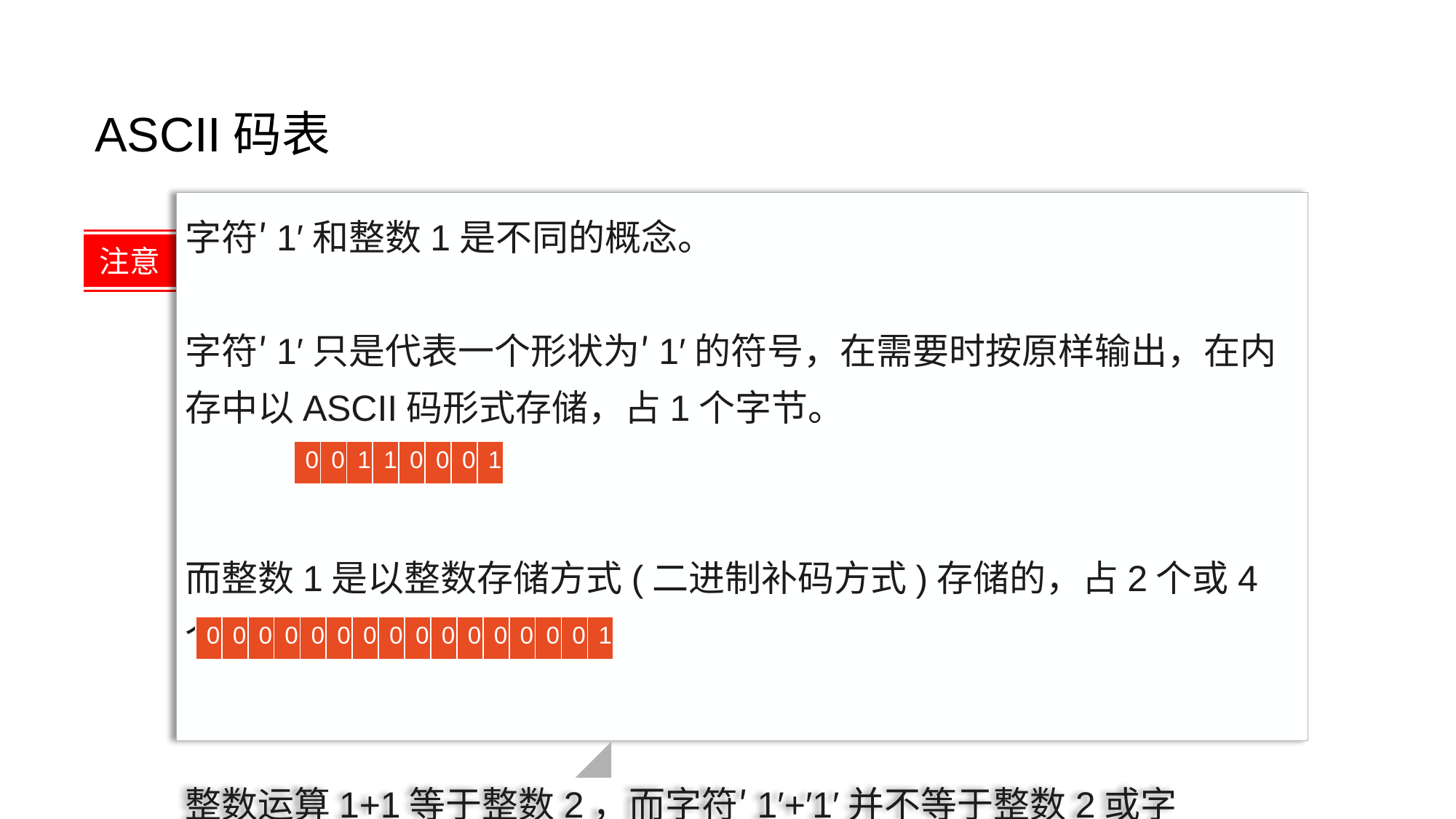

# ASCII码表
字符′1′和整数1是不同的概念。

字符′1′只是代表一个形状为′1′的符号，在需要时按原样输出，在内存中以ASCII码形式存储，占1个字节。

而整数1是以整数存储方式(二进制补码方式)存储的，占2个或4个字节。

整数运算1+1等于整数2，而字符′1′+′1′并不等于整数2或字符′2′。
注意
| 0 | 0 | 1 | 1 | 0 | 0 | 0 | 1 |
| --- | --- | --- | --- | --- | --- | --- | --- |
| 0 | 0 | 0 | 0 | 0 | 0 | 0 | 0 | 0 | 0 | 0 | 0 | 0 | 0 | 0 | 1 |
| --- | --- | --- | --- | --- | --- | --- | --- | --- | --- | --- | --- | --- | --- | --- | --- |